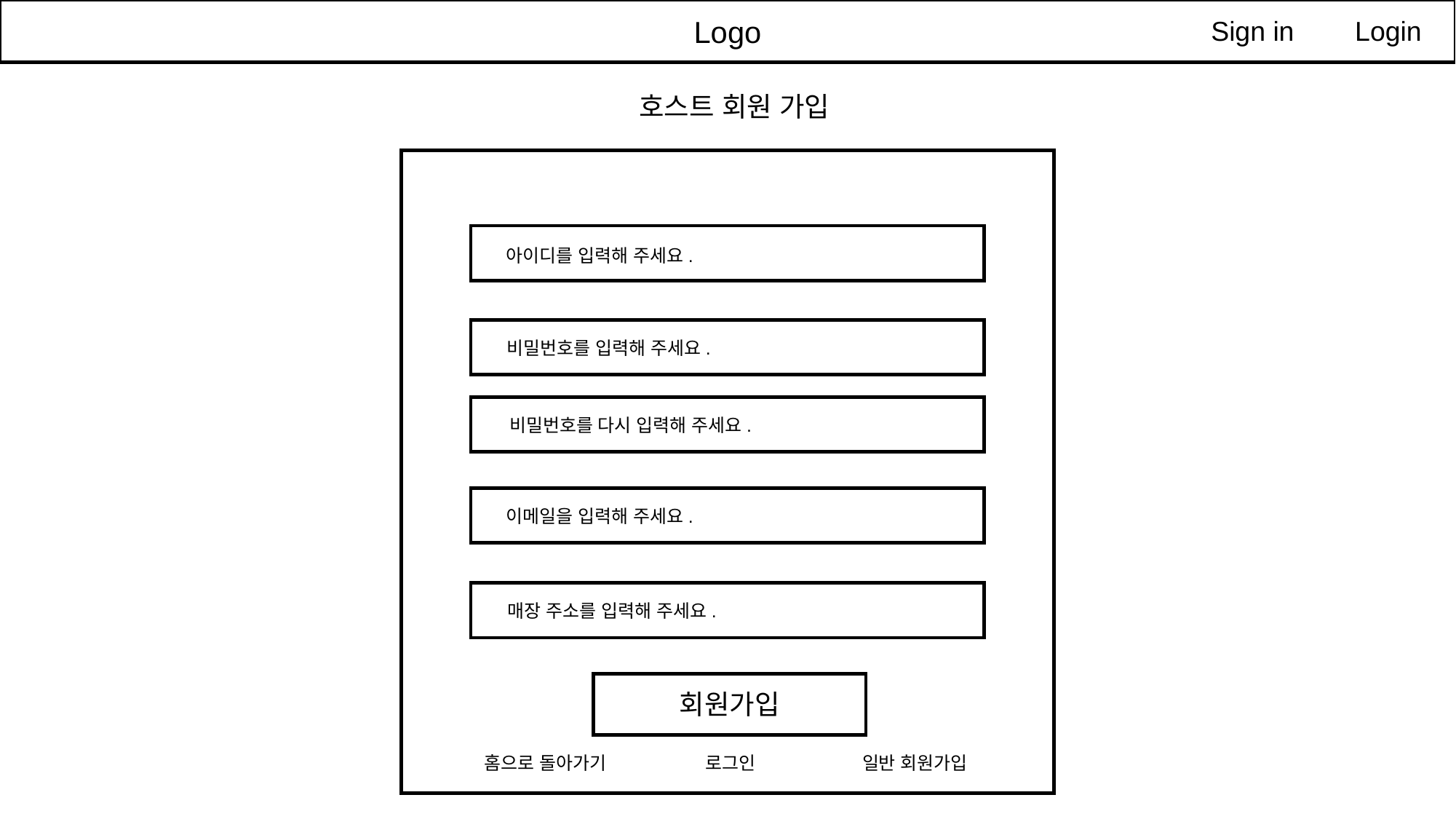

Logo
Sign in        Login
호스트 회원 가입

아이디를 입력해 주세요.

비밀번호를 입력해 주세요.

비밀번호를 다시 입력해 주세요.

이메일을 입력해 주세요.

매장 주소를 입력해 주세요.

회원가입
홈으로 돌아가기
로그인
일반 회원가입